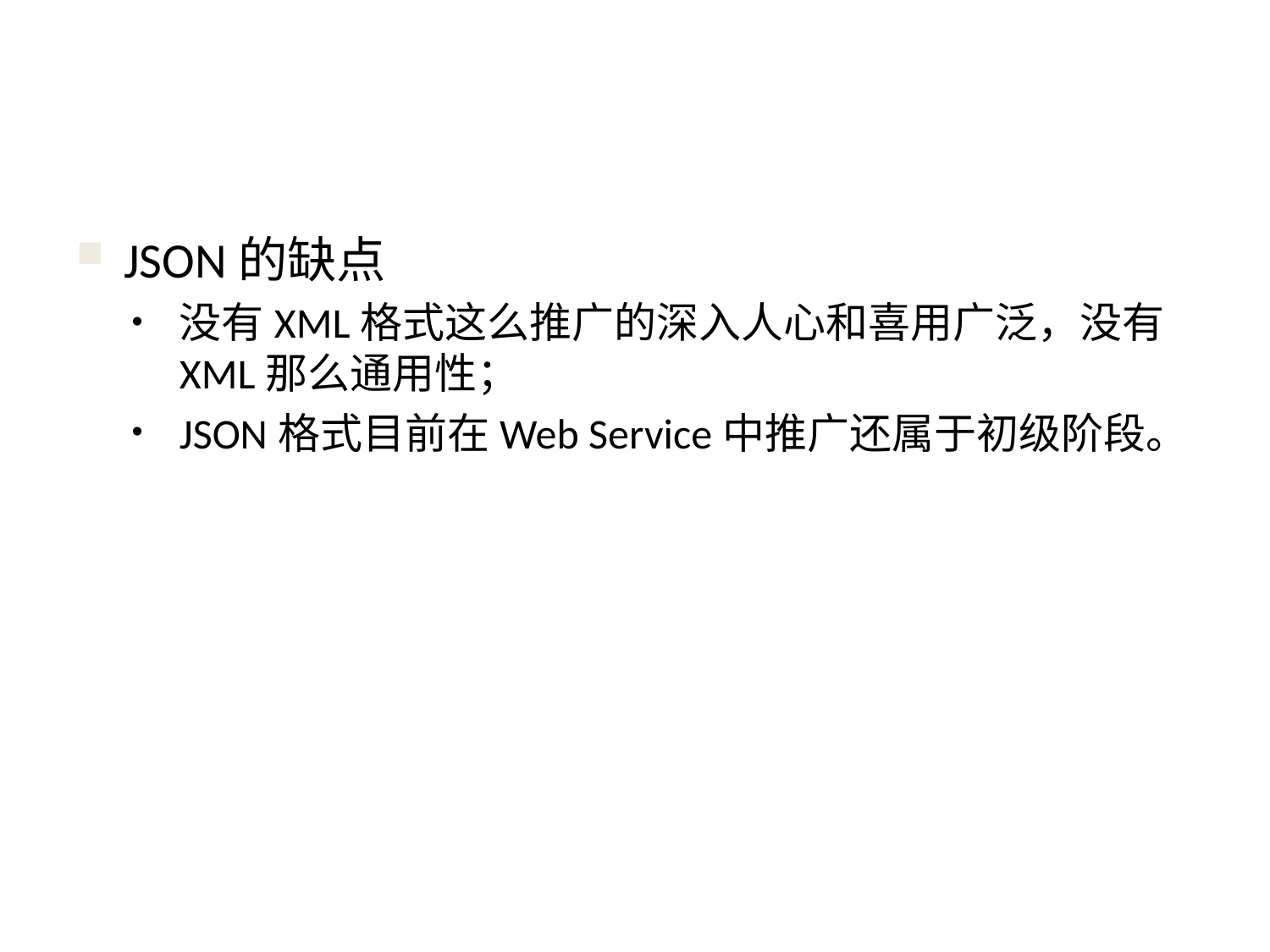

#
JSON的缺点
没有XML格式这么推广的深入人心和喜用广泛，没有XML那么通用性；
JSON格式目前在Web Service中推广还属于初级阶段。